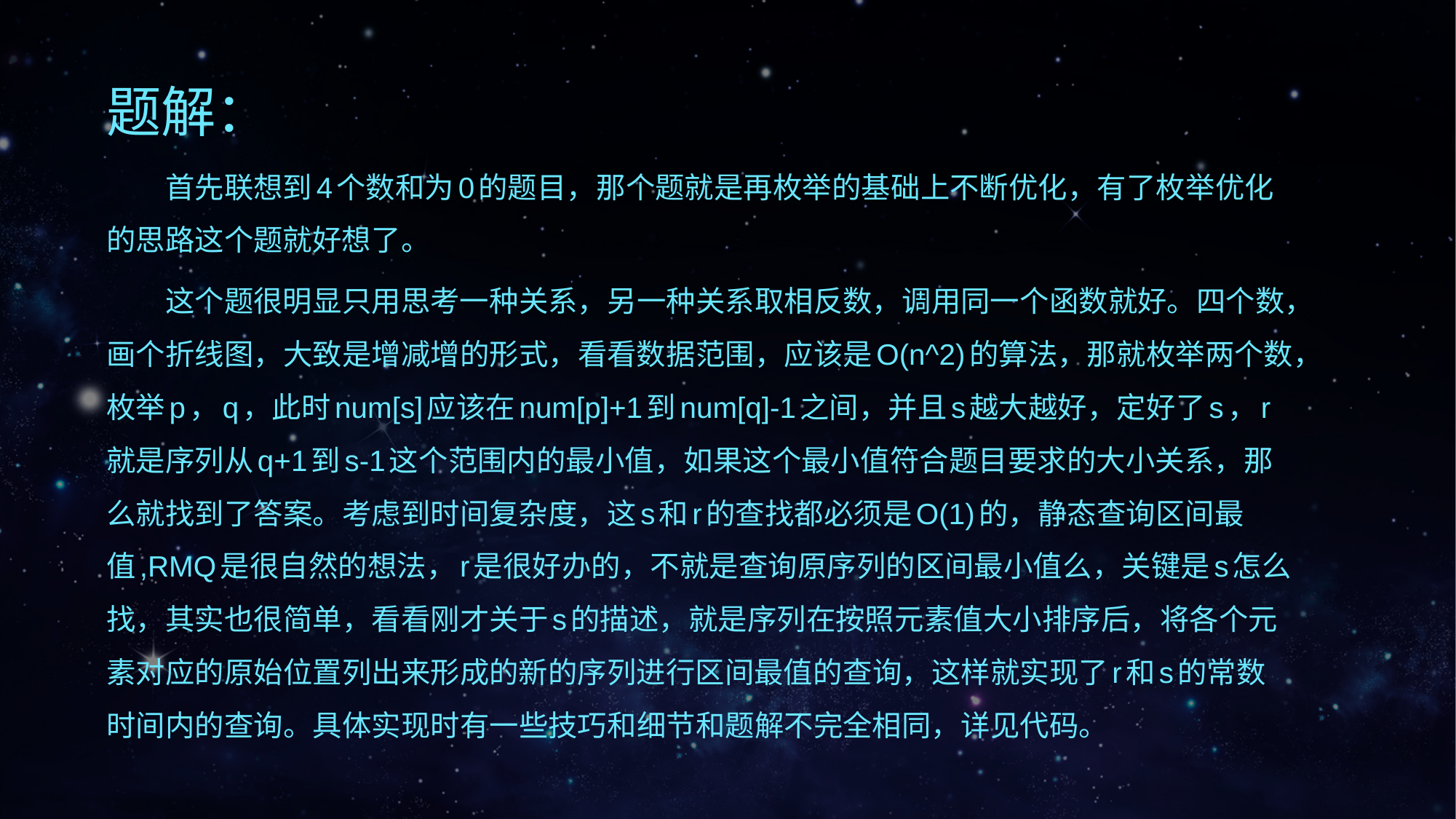

题解：
	首先联想到4个数和为0的题目，那个题就是再枚举的基础上不断优化，有了枚举优化的思路这个题就好想了。
	这个题很明显只用思考一种关系，另一种关系取相反数，调用同一个函数就好。四个数，画个折线图，大致是增减增的形式，看看数据范围，应该是O(n^2)的算法，那就枚举两个数，枚举p，q，此时num[s]应该在num[p]+1到num[q]-1之间，并且s越大越好，定好了s，r就是序列从q+1到s-1这个范围内的最小值，如果这个最小值符合题目要求的大小关系，那么就找到了答案。考虑到时间复杂度，这s和r的查找都必须是O(1)的，静态查询区间最值,RMQ是很自然的想法，r是很好办的，不就是查询原序列的区间最小值么，关键是s怎么找，其实也很简单，看看刚才关于s的描述，就是序列在按照元素值大小排序后，将各个元素对应的原始位置列出来形成的新的序列进行区间最值的查询，这样就实现了r和s的常数时间内的查询。具体实现时有一些技巧和细节和题解不完全相同，详见代码。